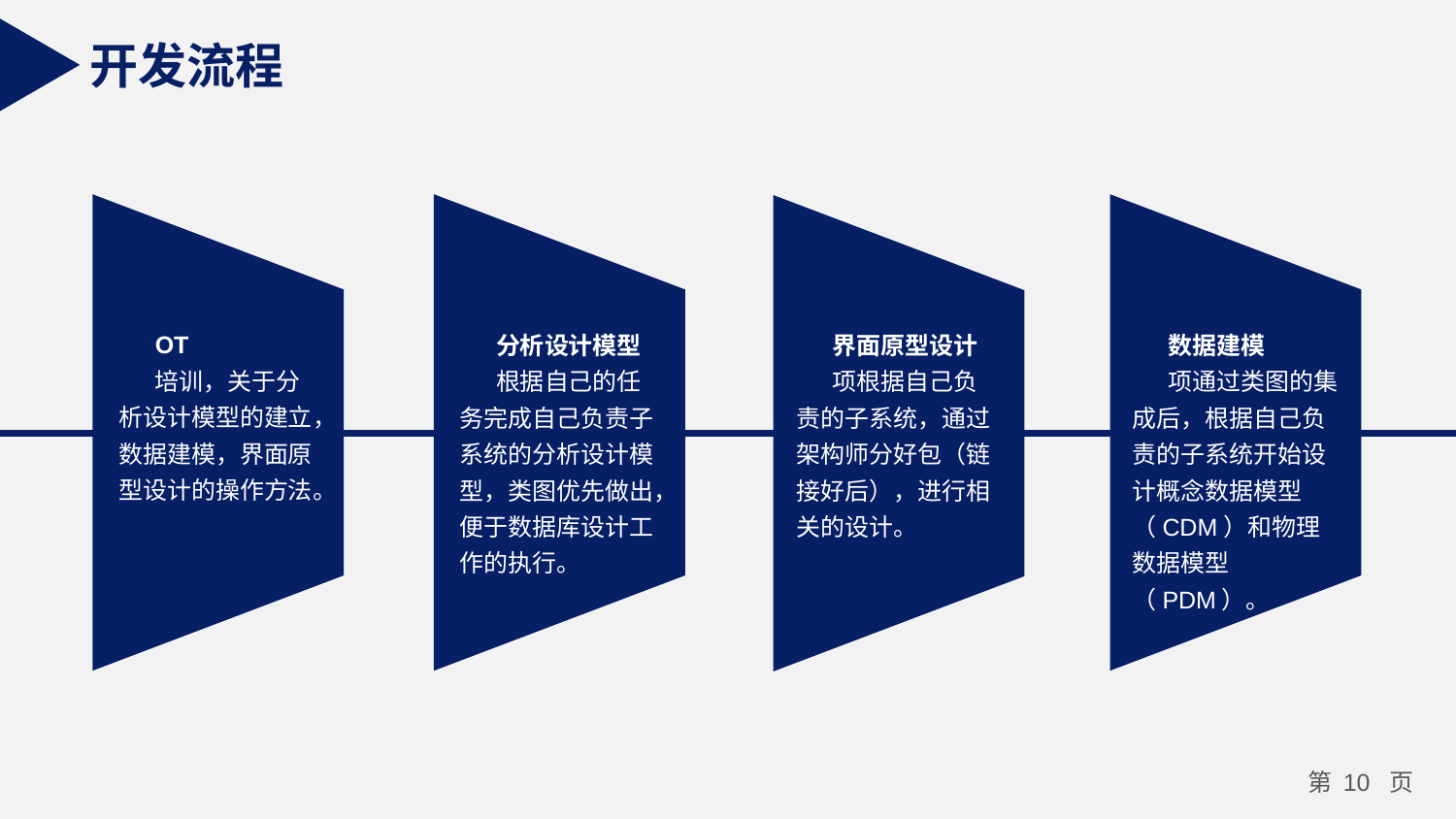

开发流程

OT
培训，关于分析设计模型的建立，数据建模，界面原型设计的操作方法。

分析设计模型
根据自己的任务完成自己负责子系统的分析设计模型，类图优先做出，便于数据库设计工作的执行。

数据建模
项通过类图的集成后，根据自己负责的子系统开始设计概念数据模型（CDM）和物理数据模型（PDM）。

界面原型设计
项根据自己负责的子系统，通过架构师分好包（链接好后），进行相关的设计。